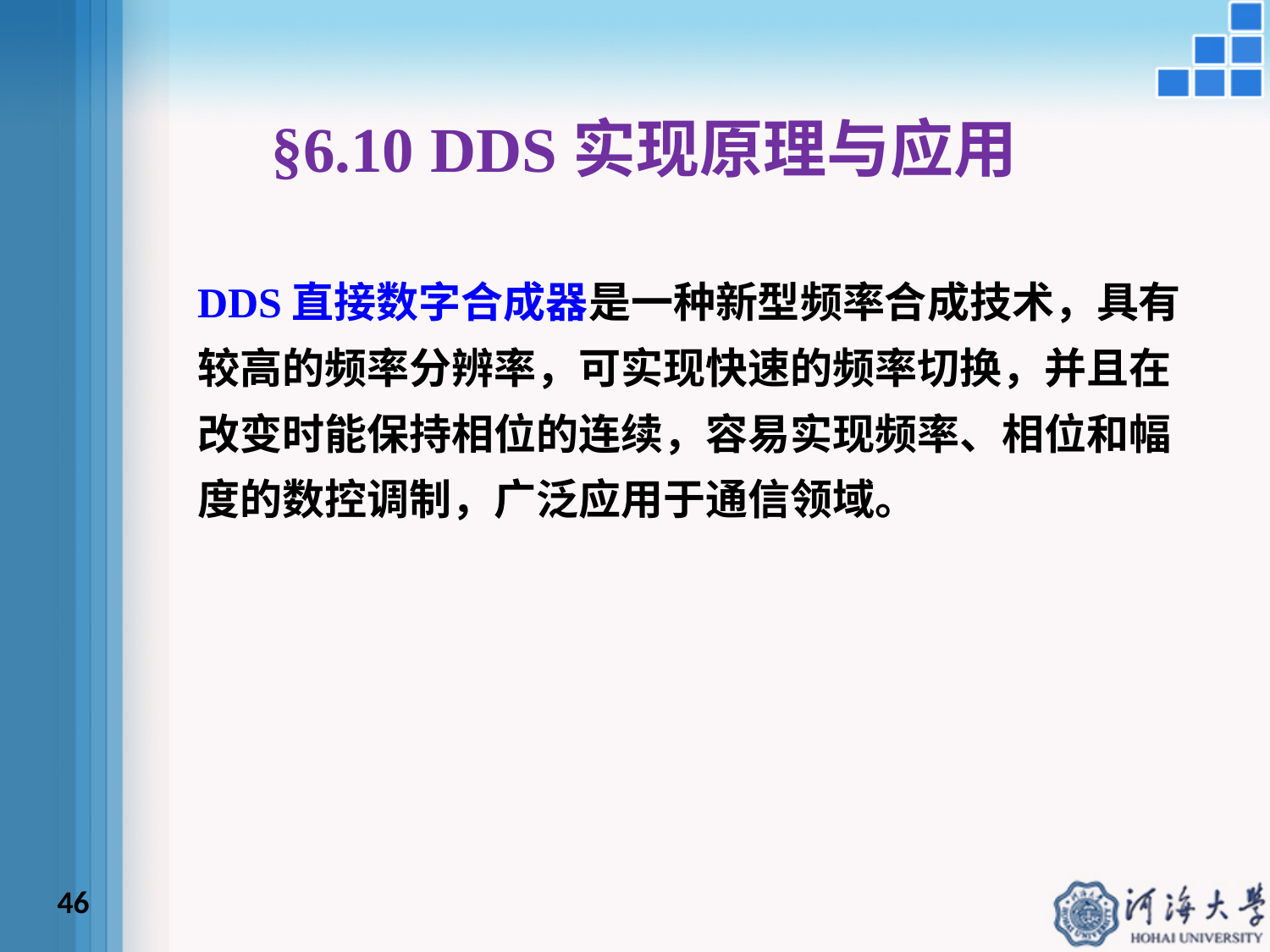

# §6.10 DDS实现原理与应用
DDS直接数字合成器是一种新型频率合成技术，具有较高的频率分辨率，可实现快速的频率切换，并且在改变时能保持相位的连续，容易实现频率、相位和幅度的数控调制，广泛应用于通信领域。
46